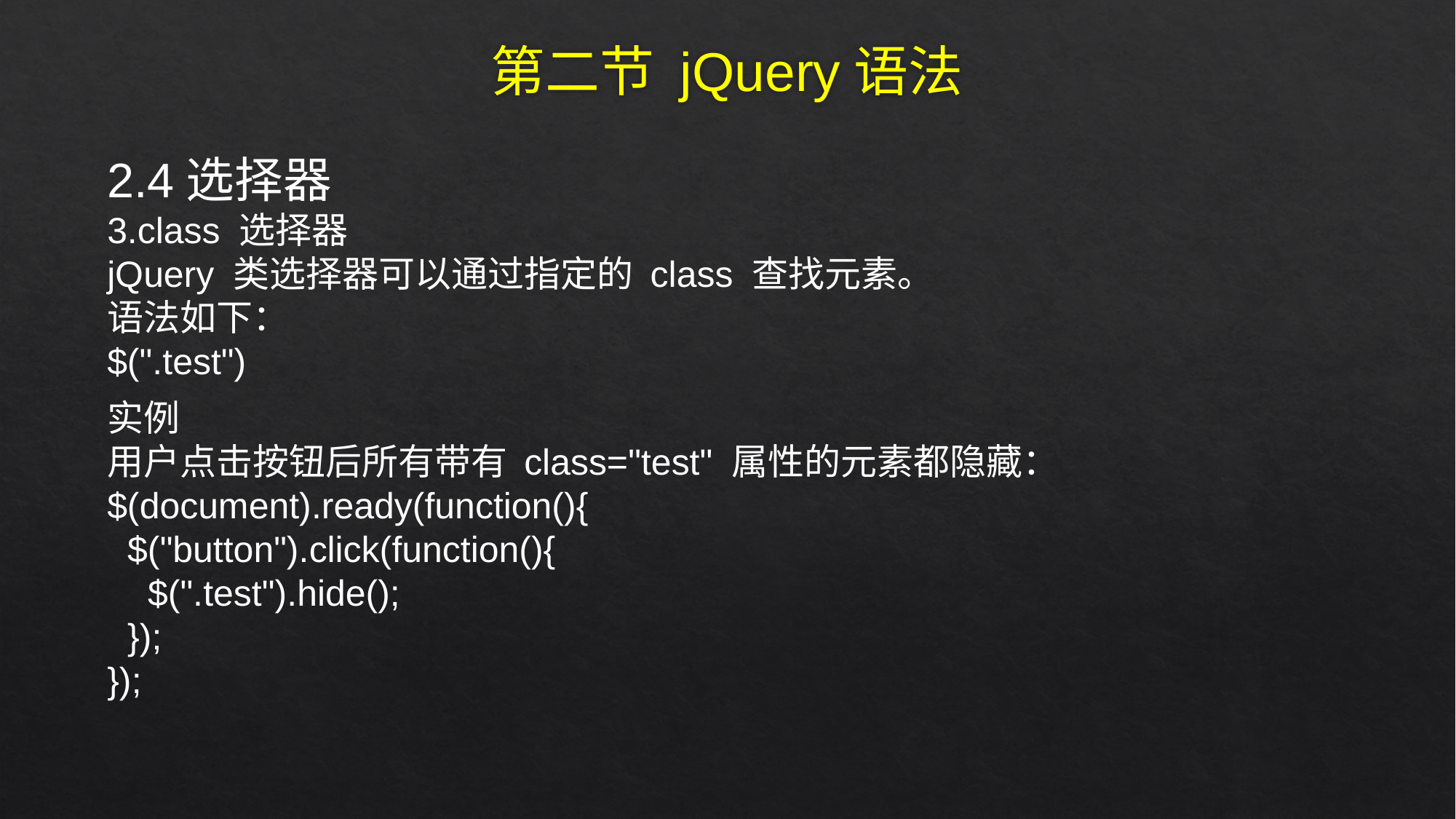

# 第二节 jQuery语法
2.4选择器
3.class 选择器
jQuery 类选择器可以通过指定的 class 查找元素。
语法如下：
$(".test")

实例
用户点击按钮后所有带有 class="test" 属性的元素都隐藏：
$(document).ready(function(){
  $("button").click(function(){
    $(".test").hide();
  });
});